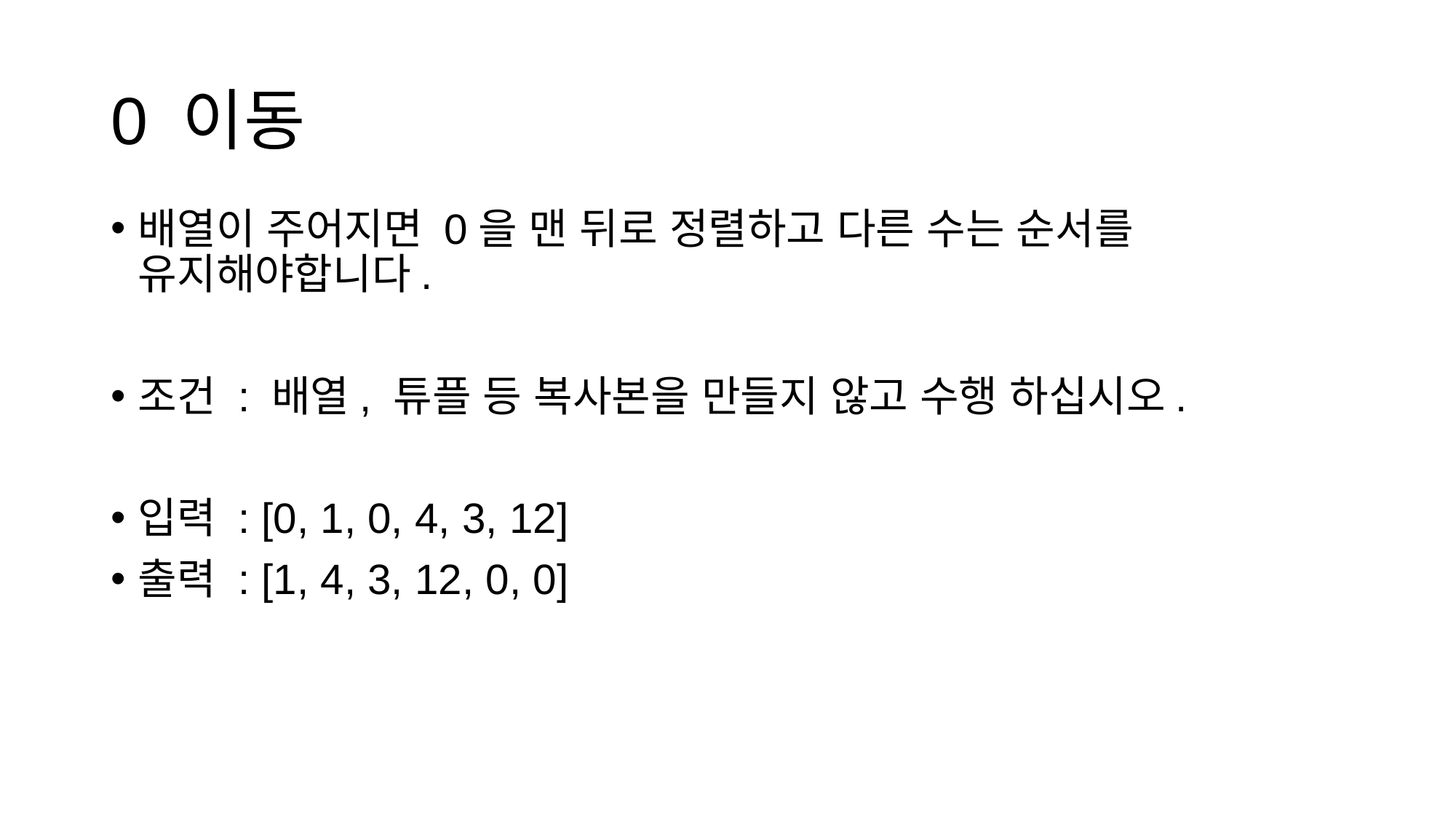

# 0 이동
배열이 주어지면 0을 맨 뒤로 정렬하고 다른 수는 순서를 유지해야합니다.

조건 : 배열, 튜플 등 복사본을 만들지 않고 수행 하십시오.

입력 : [0, 1, 0, 4, 3, 12]
출력 : [1, 4, 3, 12, 0, 0]